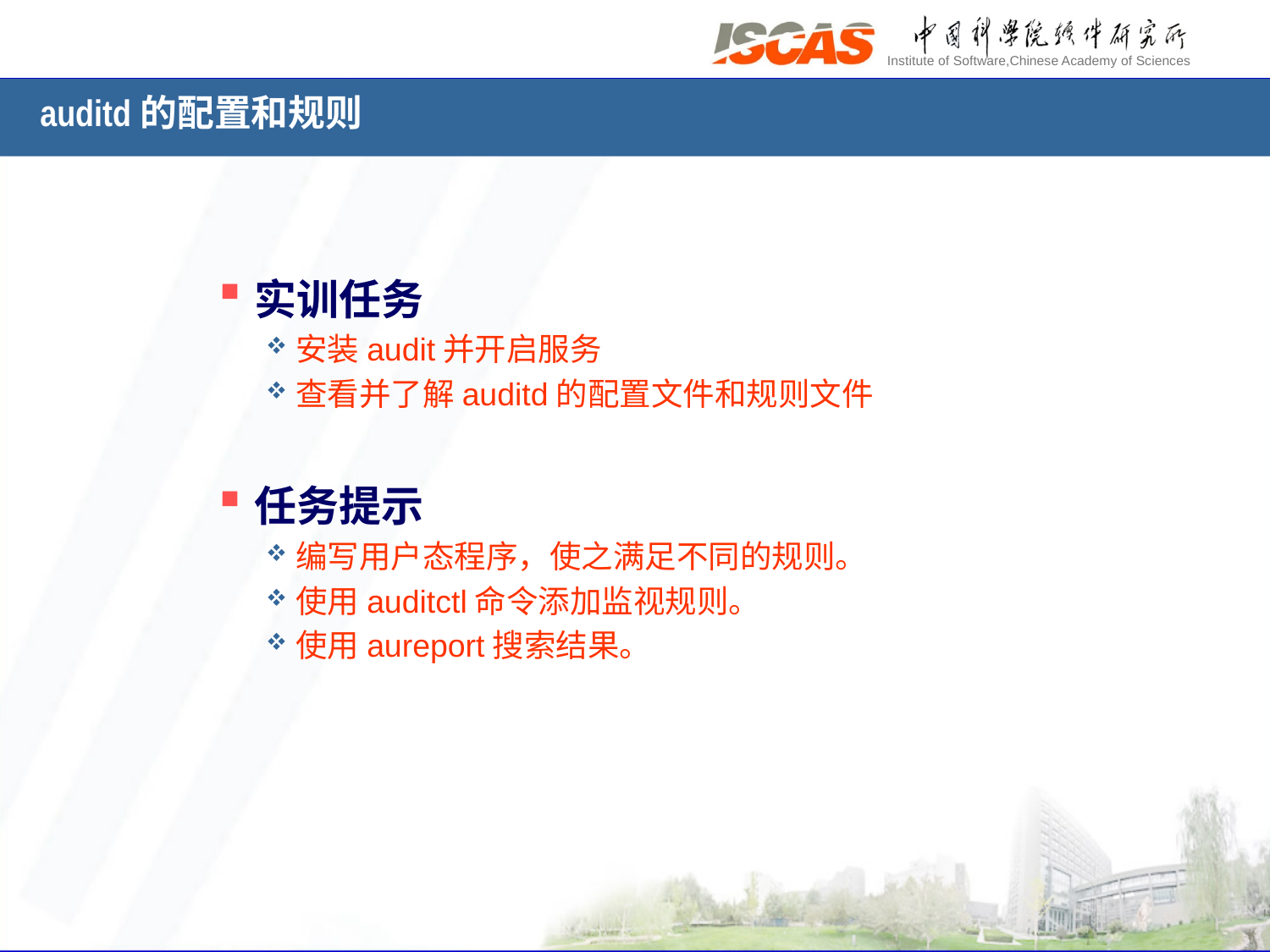

auditd的配置和规则
实训任务
安装audit并开启服务
查看并了解auditd的配置文件和规则文件

任务提示
编写用户态程序，使之满足不同的规则。
使用auditctl命令添加监视规则。
使用aureport搜索结果。